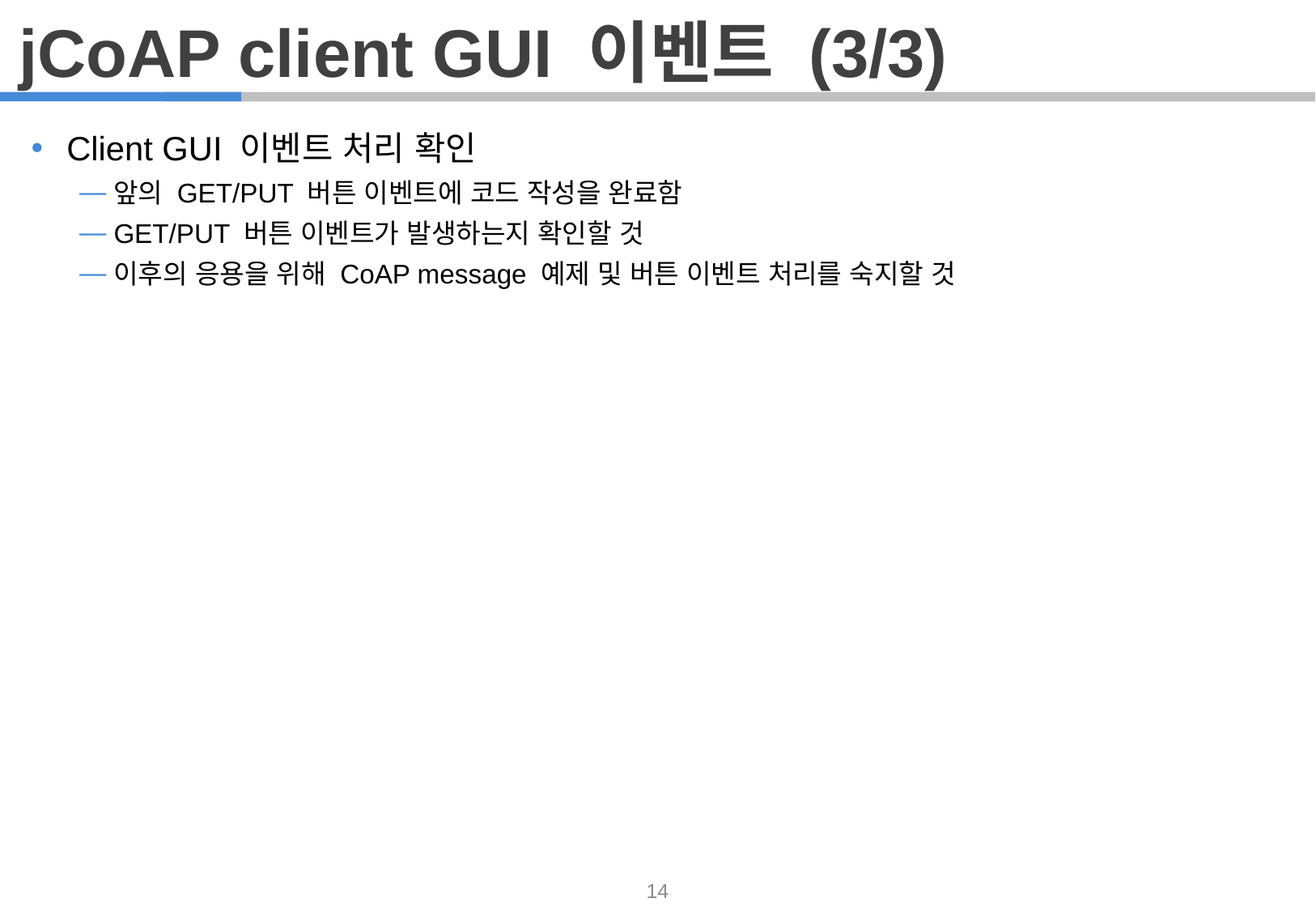

jCoAP client GUI 이벤트 (3/3)
Client GUI 이벤트 처리 확인
앞의 GET/PUT 버튼 이벤트에 코드 작성을 완료함
GET/PUT 버튼 이벤트가 발생하는지 확인할 것
이후의 응용을 위해 CoAP message 예제 및 버튼 이벤트 처리를 숙지할 것

14